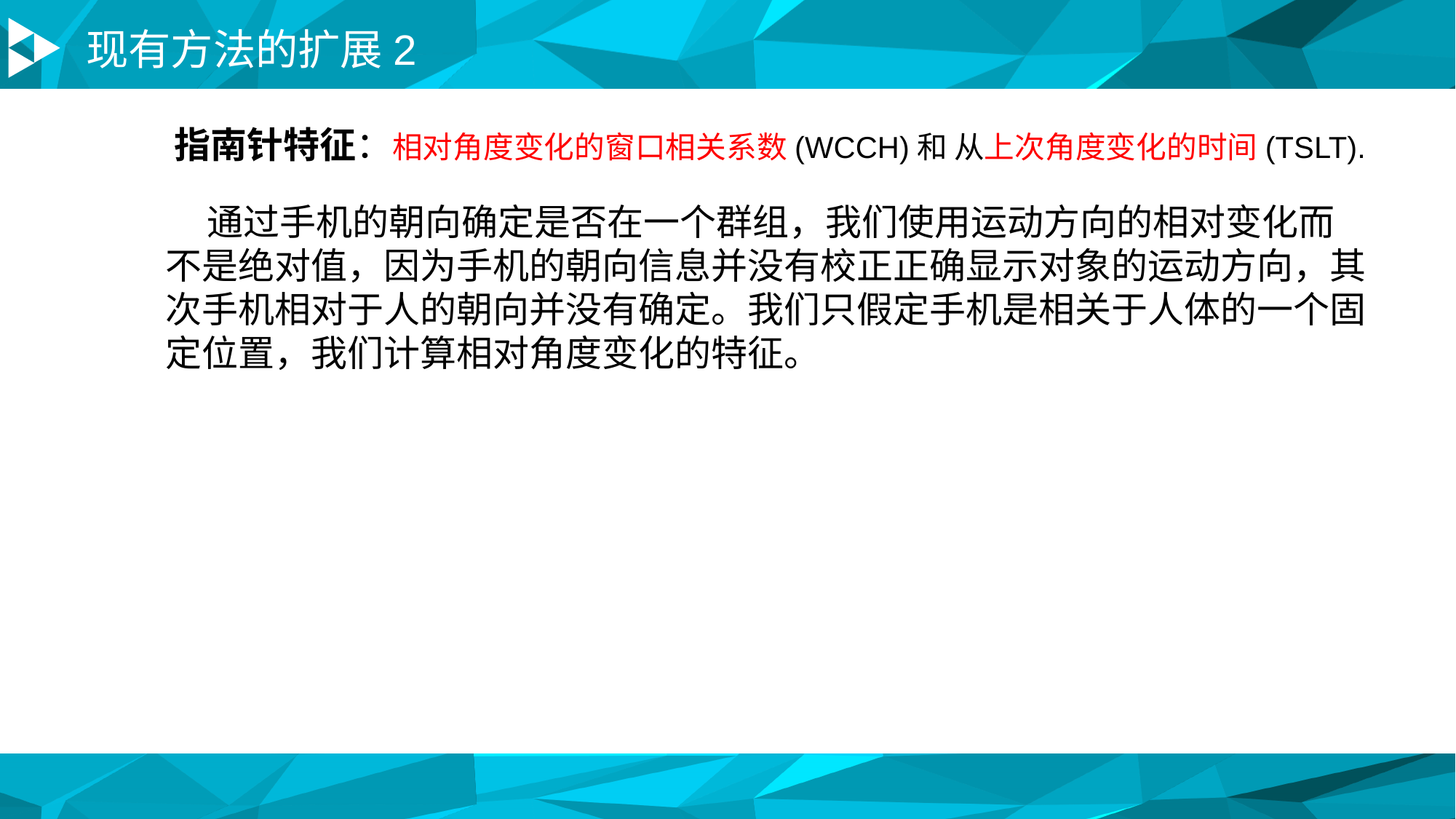

现有方法的扩展2
       指南针特征：相对角度变化的窗口相关系数(WCCH)和 从上次角度变化的时间(TSLT).
    通过手机的朝向确定是否在一个群组，我们使用运动方向的相对变化而不是绝对值，因为手机的朝向信息并没有校正正确显示对象的运动方向，其次手机相对于人的朝向并没有确定。我们只假定手机是相关于人体的一个固定位置，我们计算相对角度变化的特征。